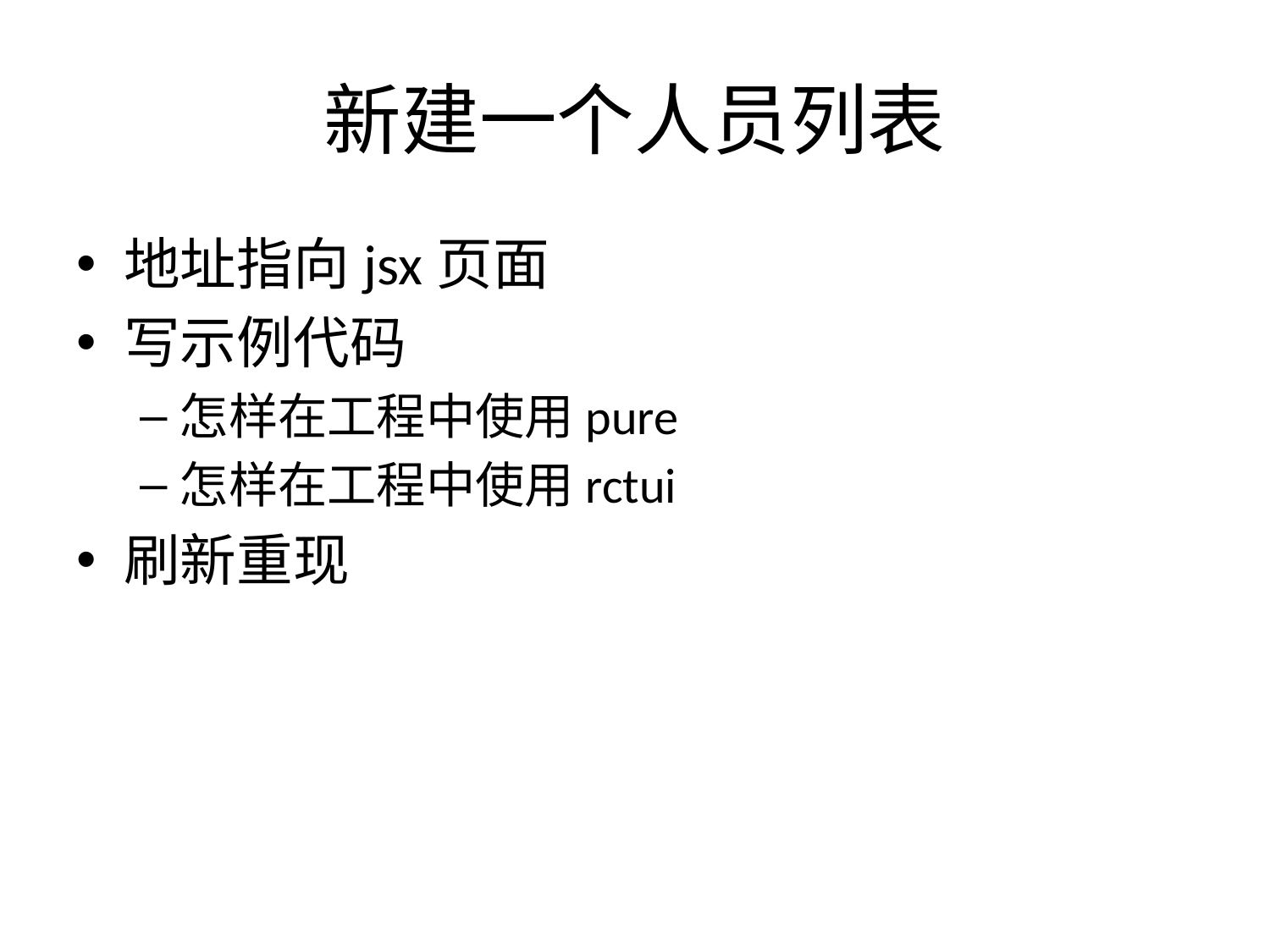

# 新建一个人员列表
地址指向jsx页面
写示例代码
怎样在工程中使用pure
怎样在工程中使用rctui
刷新重现